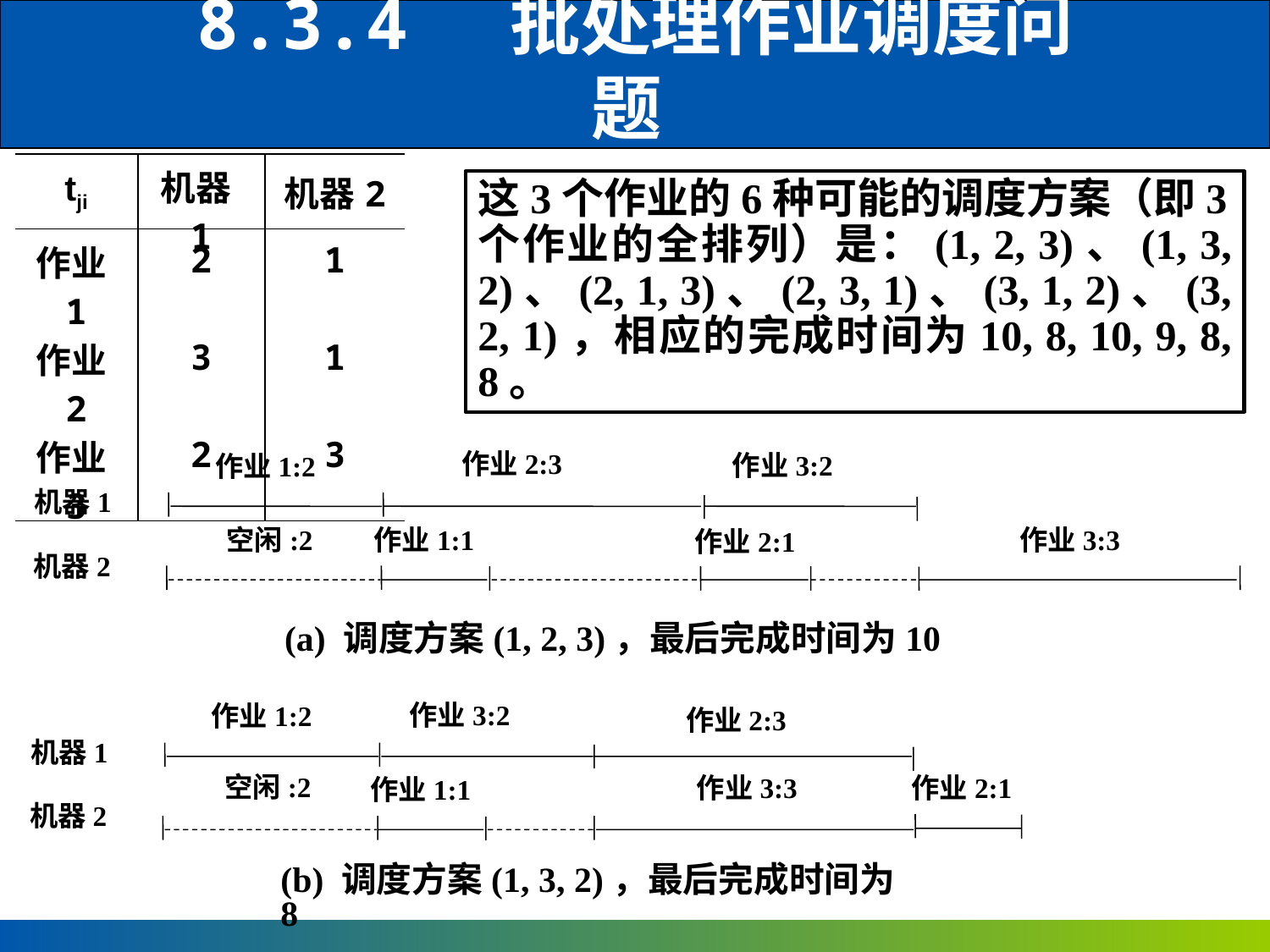

8.3.4  批处理作业调度问题
| tji | 机器1 | 机器2 |
| --- | --- | --- |
| 作业1 | 2 | 1 |
| 作业2 | 3 | 1 |
| 作业3 | 2 | 3 |
这3个作业的6种可能的调度方案（即3个作业的全排列）是：(1, 2, 3)、(1, 3, 2)、(2, 1, 3)、(2, 3, 1)、(3, 1, 2)、(3, 2, 1)，相应的完成时间为10, 8, 10, 9, 8, 8。
作业2:3
作业3:2
作业1:2
机器1

空闲:2
作业1:1
作业3:3
作业2:1
机器2

(a) 调度方案(1, 2, 3)，最后完成时间为10
作业3:2
作业1:2
作业2:3
机器1

空闲:2
作业3:3
作业2:1
作业1:1
机器2

(b) 调度方案(1, 3, 2)，最后完成时间为8